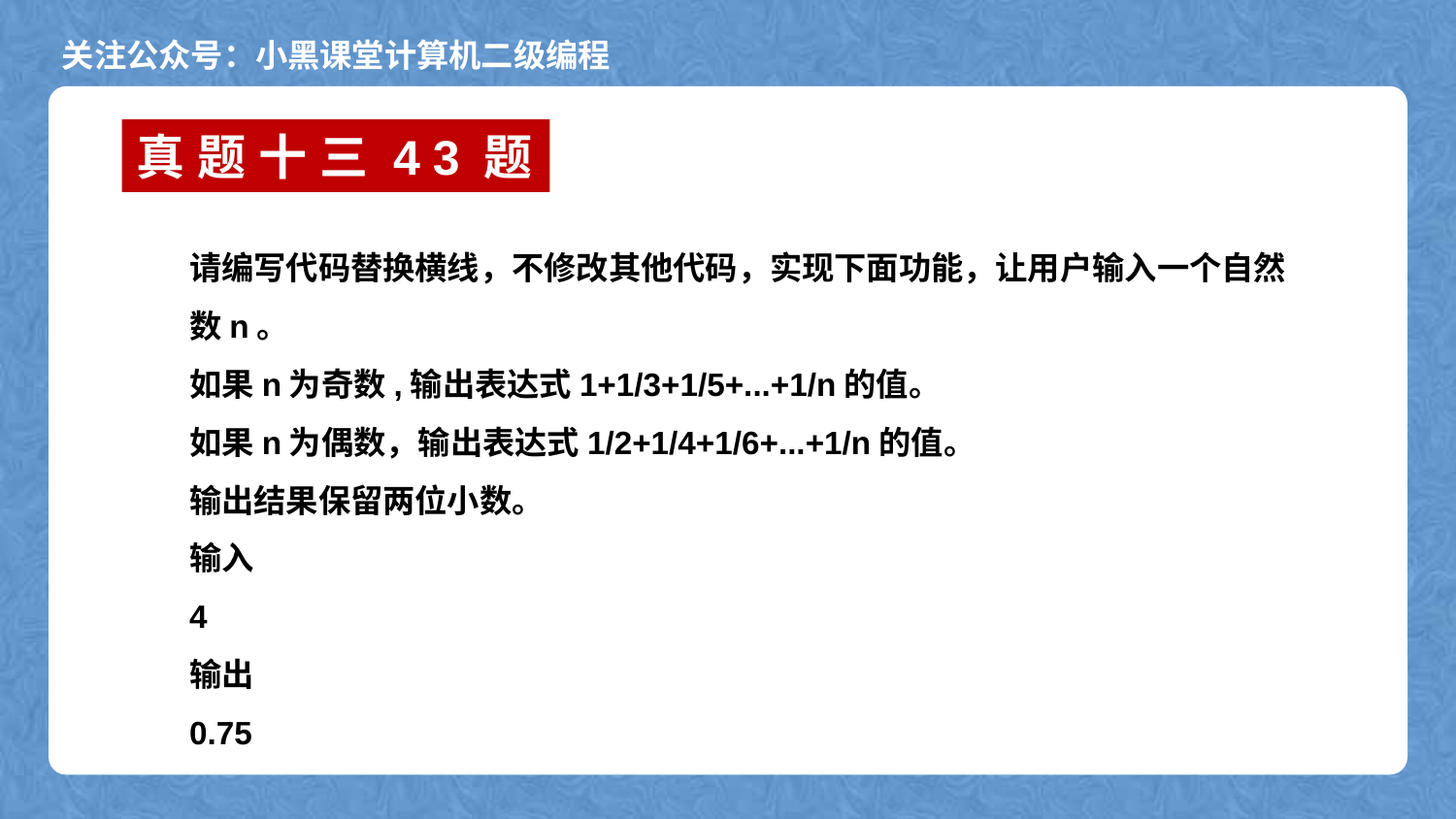

真题十三43题
请编写代码替换横线，不修改其他代码，实现下面功能，让用户输入一个自然数n。‬
如果n为奇数,输出表达式1+1/3+1/5+...+1/n的值。
如果n为偶数，输出表达式1/2+1/4+1/6+...+1/n的值。‬
输出结果保留两位小数。
输入
4
输出
0.75